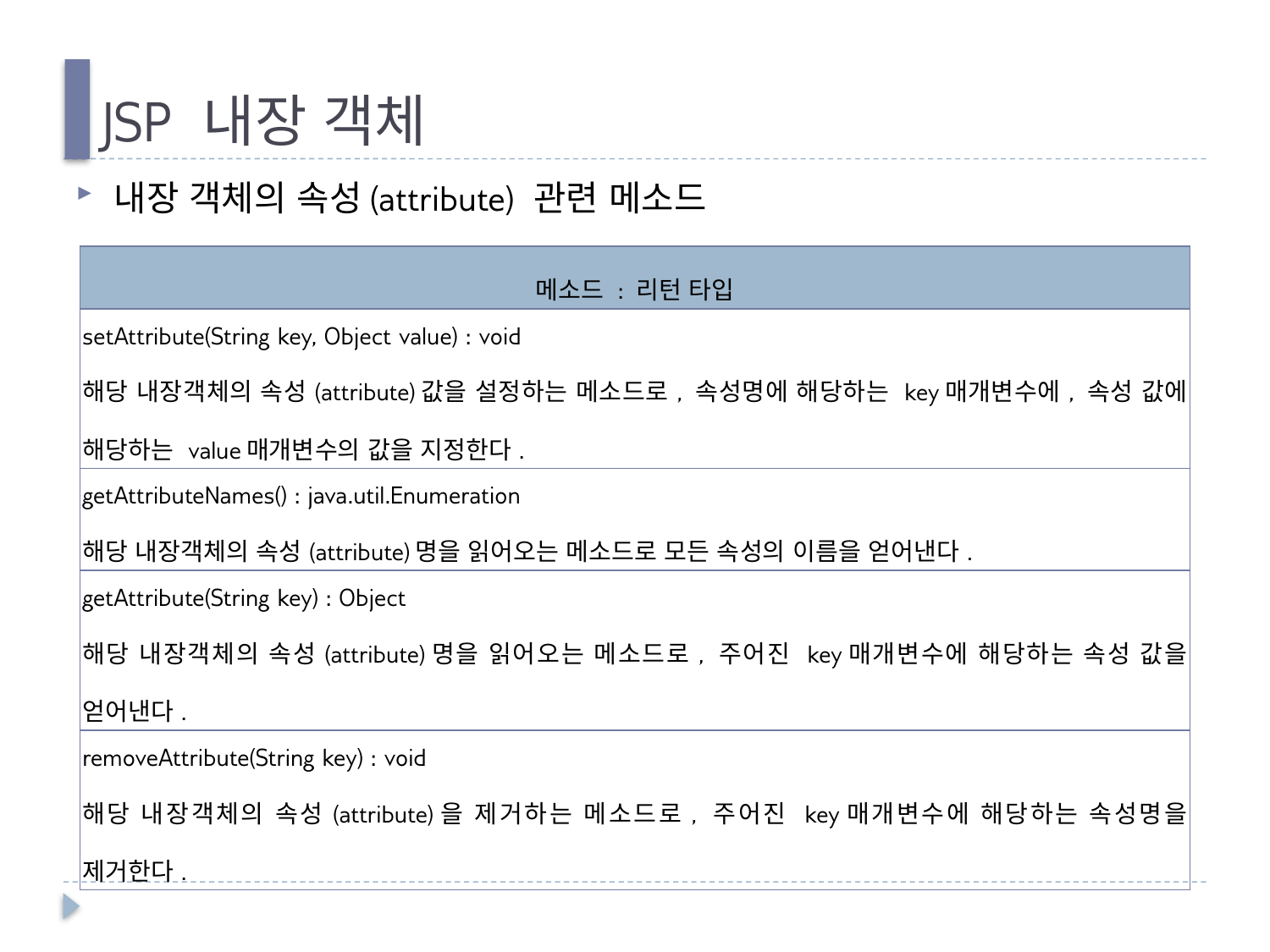

# JSP 내장 객체
내장 객체의 속성(attribute) 관련 메소드
| 메소드 : 리턴 타입 |
| --- |
| setAttribute(String key, Object value) : void 해당 내장객체의 속성(attribute)값을 설정하는 메소드로, 속성명에 해당하는 key매개변수에, 속성 값에 해당하는 value매개변수의 값을 지정한다. |
| getAttributeNames() : java.util.Enumeration 해당 내장객체의 속성(attribute)명을 읽어오는 메소드로 모든 속성의 이름을 얻어낸다. |
| getAttribute(String key) : Object 해당 내장객체의 속성(attribute)명을 읽어오는 메소드로, 주어진 key매개변수에 해당하는 속성 값을 얻어낸다. |
| removeAttribute(String key) : void 해당 내장객체의 속성(attribute)을 제거하는 메소드로, 주어진 key매개변수에 해당하는 속성명을 제거한다. |